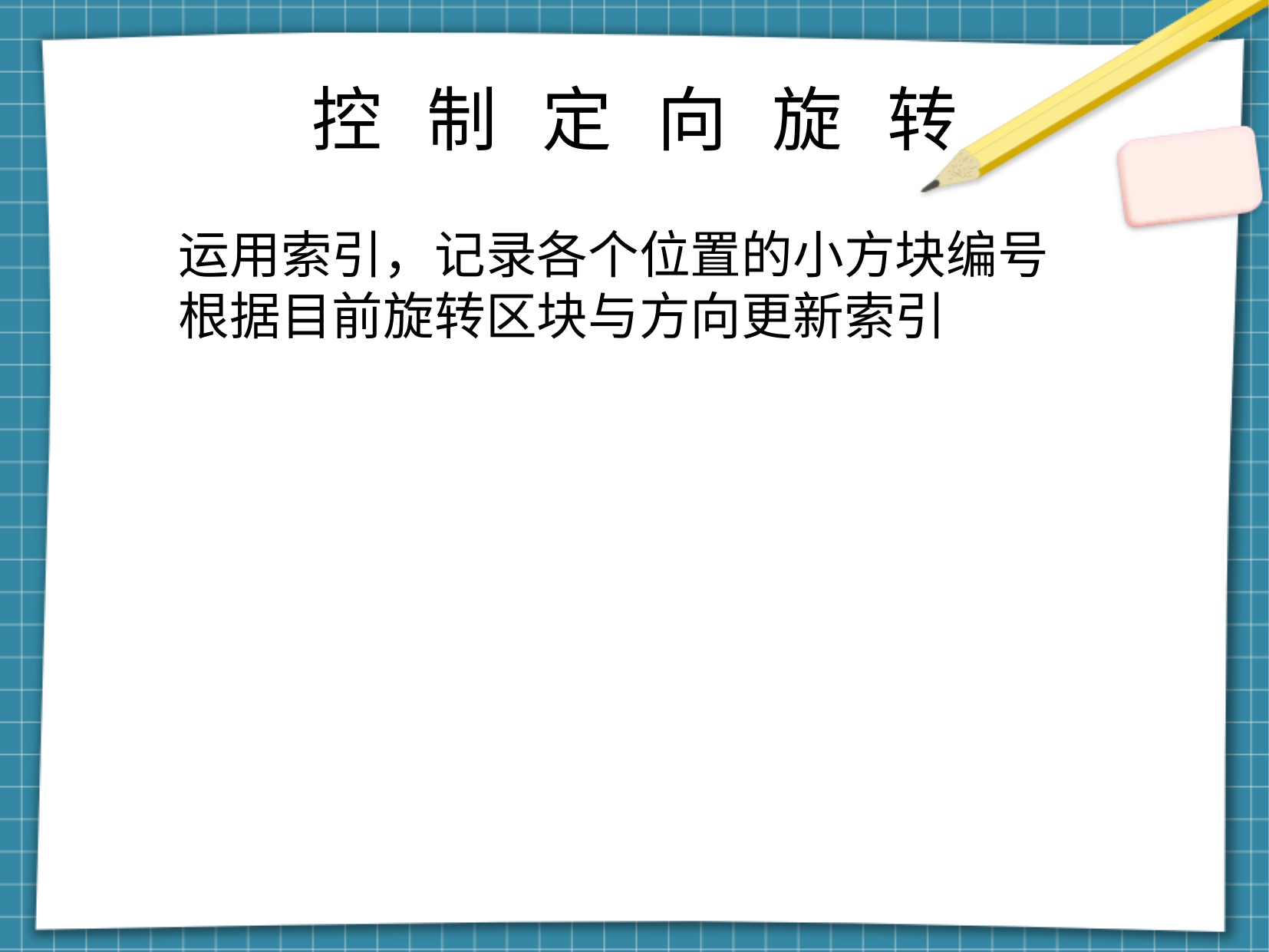

控	制	定	向	旋	转
	运用索引，记录各个位置的小方块编号
	根据目前旋转区块与方向更新索引